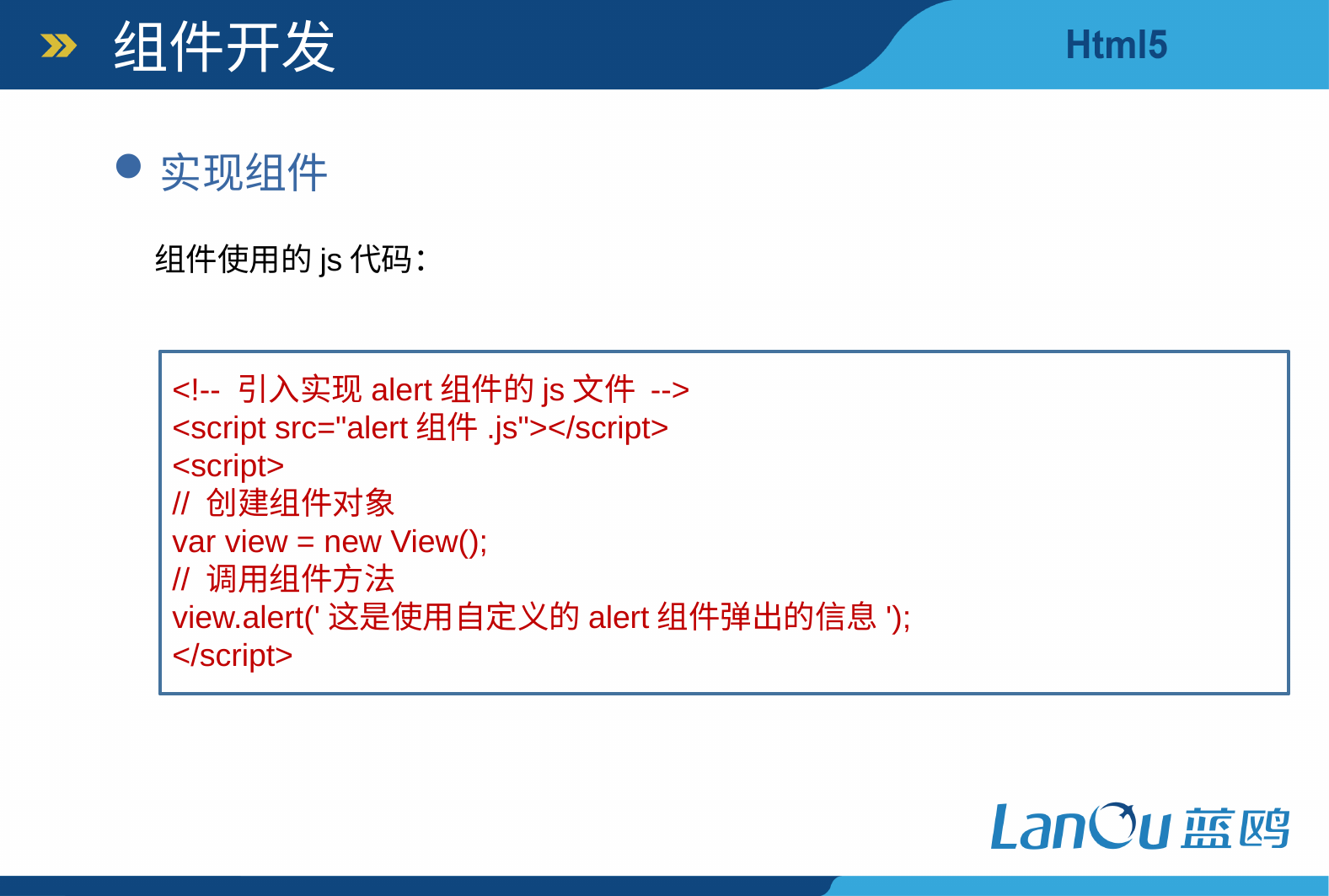

组件开发
实现组件
组件使用的js代码：

<!-- 引入实现alert组件的js文件 -->
<script src="alert组件.js"></script>
<script>
// 创建组件对象
var view = new View();
// 调用组件方法
view.alert('这是使用自定义的alert组件弹出的信息');
</script>